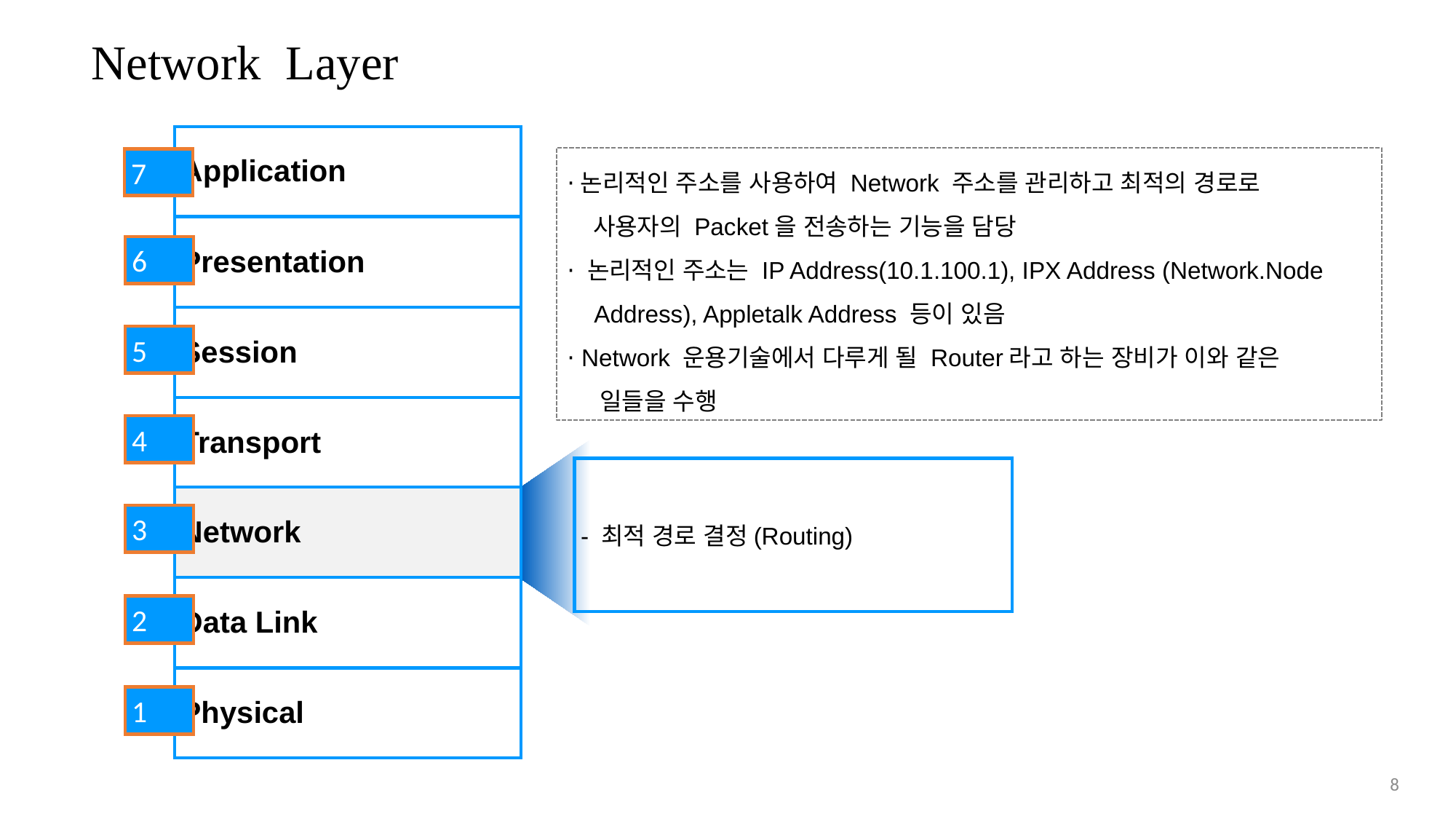

Network  Layer
| Application |
| --- |
| Presentation |
| Session |
| Transport |
| Network |
| Data Link |
| Physical |
⋅논리적인 주소를 사용하여 Network 주소를 관리하고 최적의 경로로
   사용자의 Packet을 전송하는 기능을 담당
⋅ 논리적인 주소는 IP Address(10.1.100.1), IPX Address (Network.Node
    Address), Appletalk Address 등이 있음
⋅ Network 운용기술에서 다루게 될 Router라고 하는 장비가 이와 같은
    일들을 수행
7
6
5
4
- 최적 경로 결정(Routing)

3
2
1
8